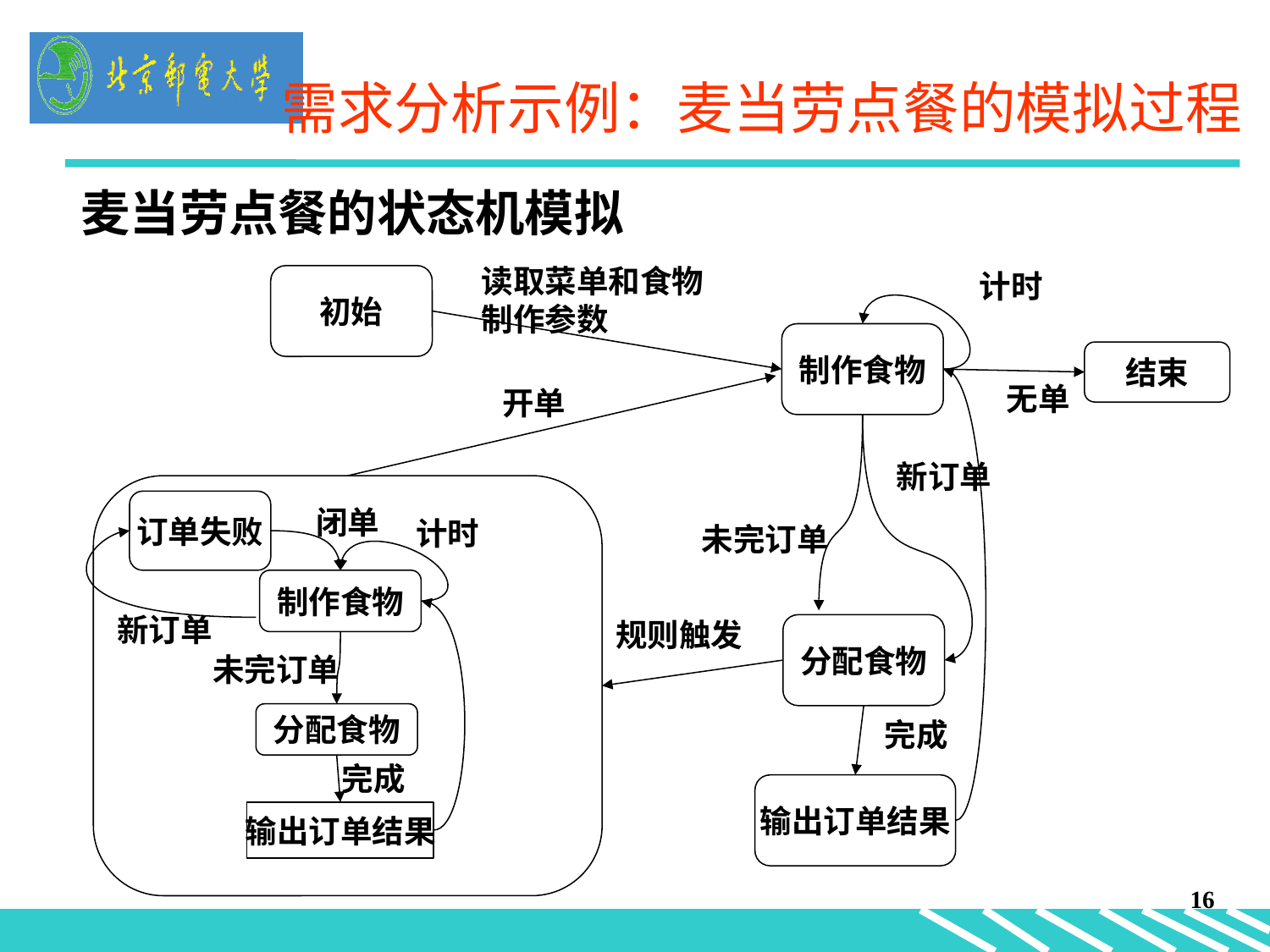

需求分析示例：麦当劳点餐的模拟过程

麦当劳点餐的状态机模拟

读取菜单和食物制作参数
计时
初始
制作食物
结束
无单
开单
新订单
闭单
订单失败
计时
未完订单
制作食物
新订单
规则触发
分配食物
未完订单
分配食物
完成
完成
输出订单结果
输出订单结果
16